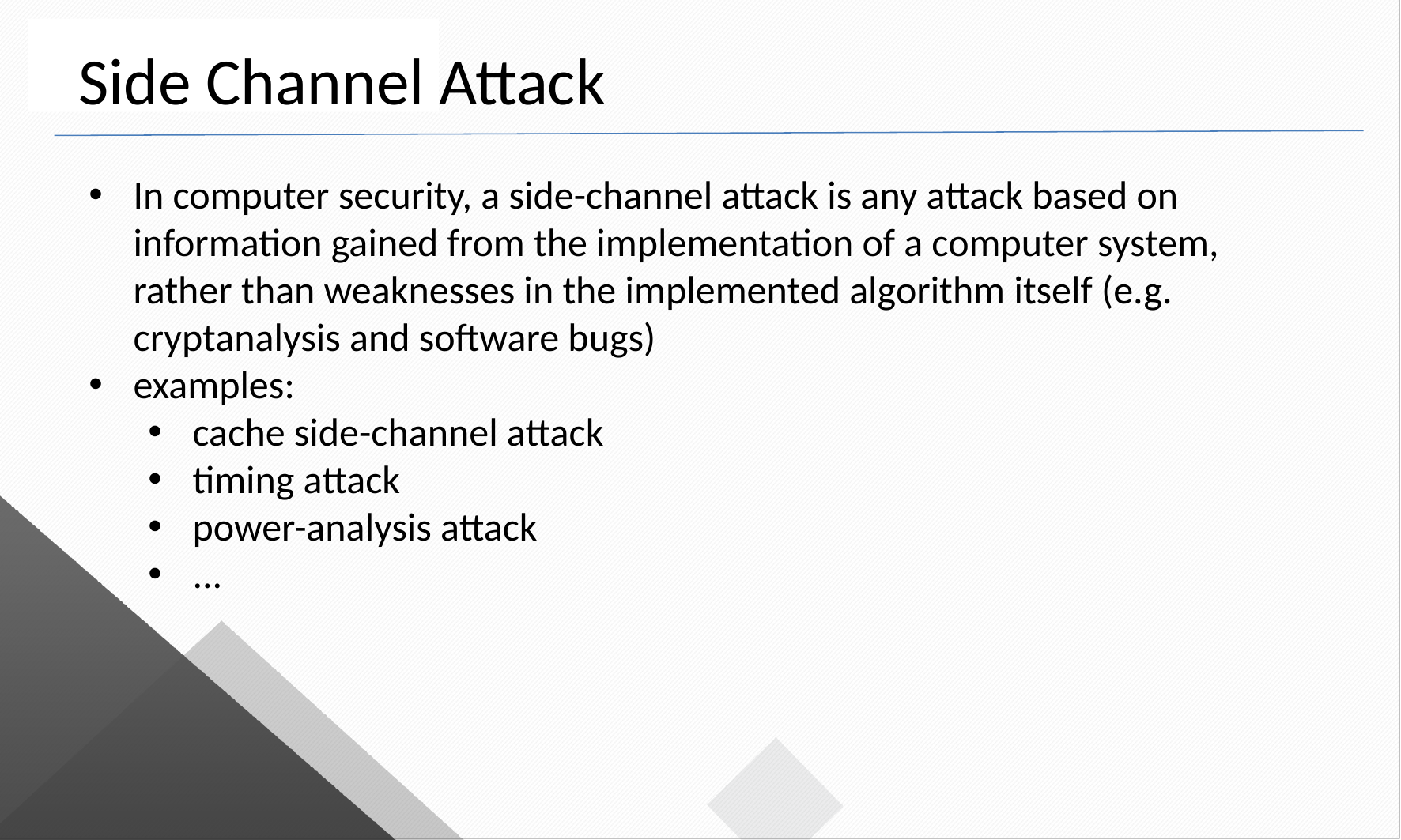

Side Channel Attack
请输入您的标题内容

In computer security, a side-channel attack is any attack based on information gained from the implementation of a computer system, rather than weaknesses in the implemented algorithm itself (e.g. cryptanalysis and software bugs)
examples:
cache side-channel attack
timing attack
power-analysis attack
...